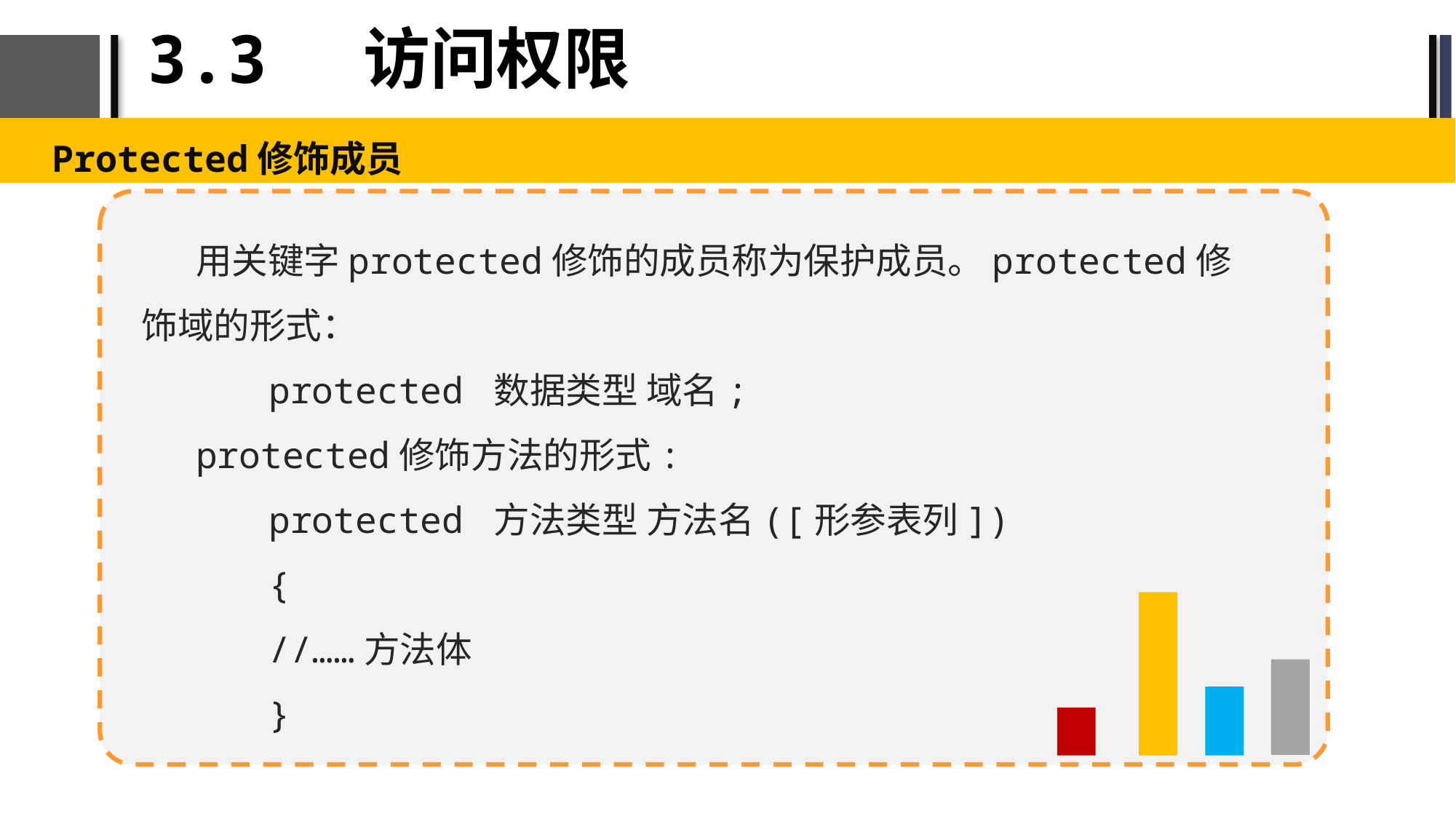

# 3.3  访问权限

Protected修饰成员

用关键字protected修饰的成员称为保护成员。protected修饰域的形式：
protected 数据类型 域名;
protected修饰方法的形式:
protected 方法类型 方法名([形参表列])
{
//……方法体
}